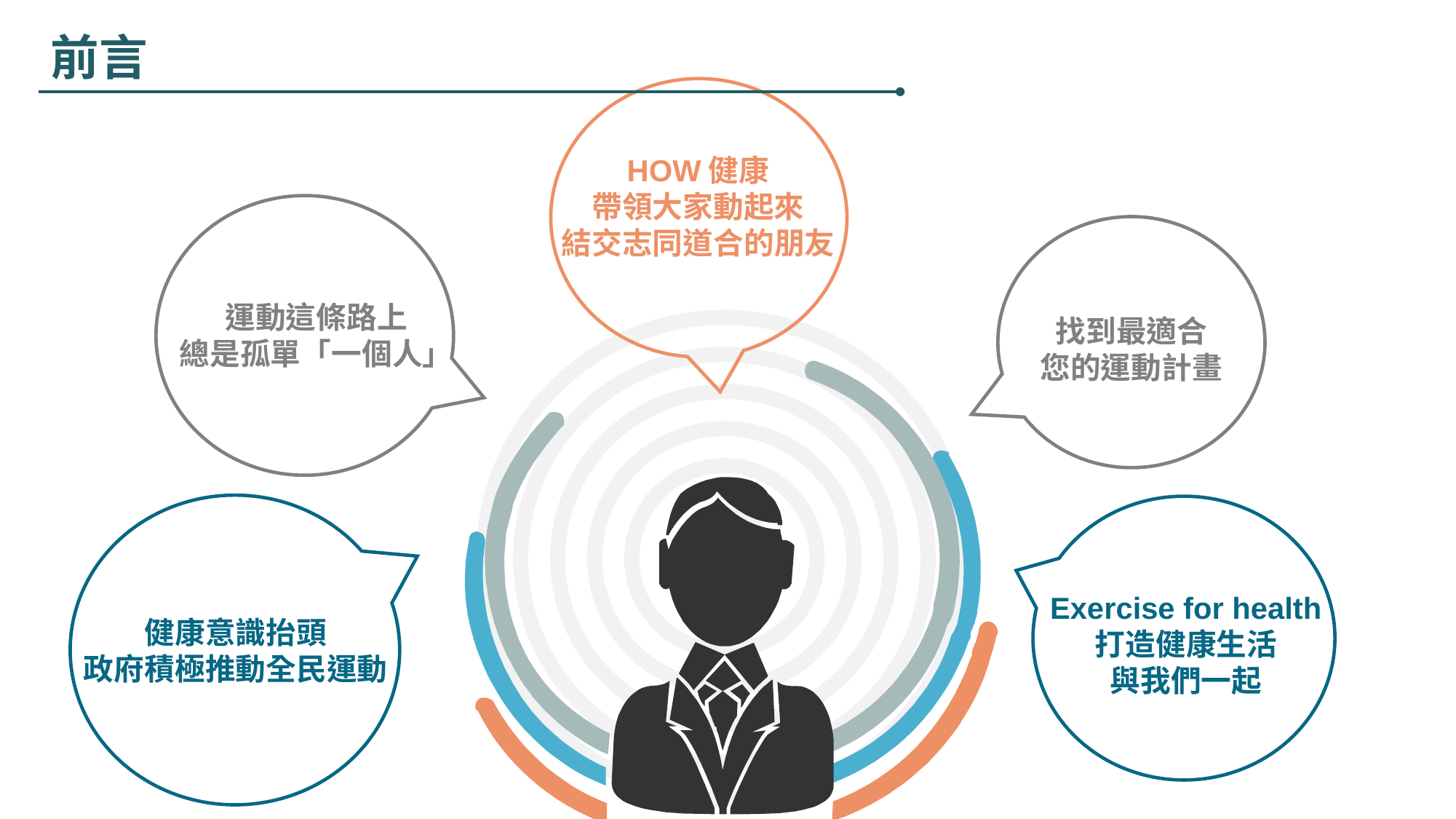

前言

HOW健康
帶領大家動起來
結交志同道合的朋友

運動這條路上
總是孤單「一個人」
找到最適合
您的運動計畫

Exercise for health
打造健康生活
與我們一起
健康意識抬頭
政府積極推動全民運動